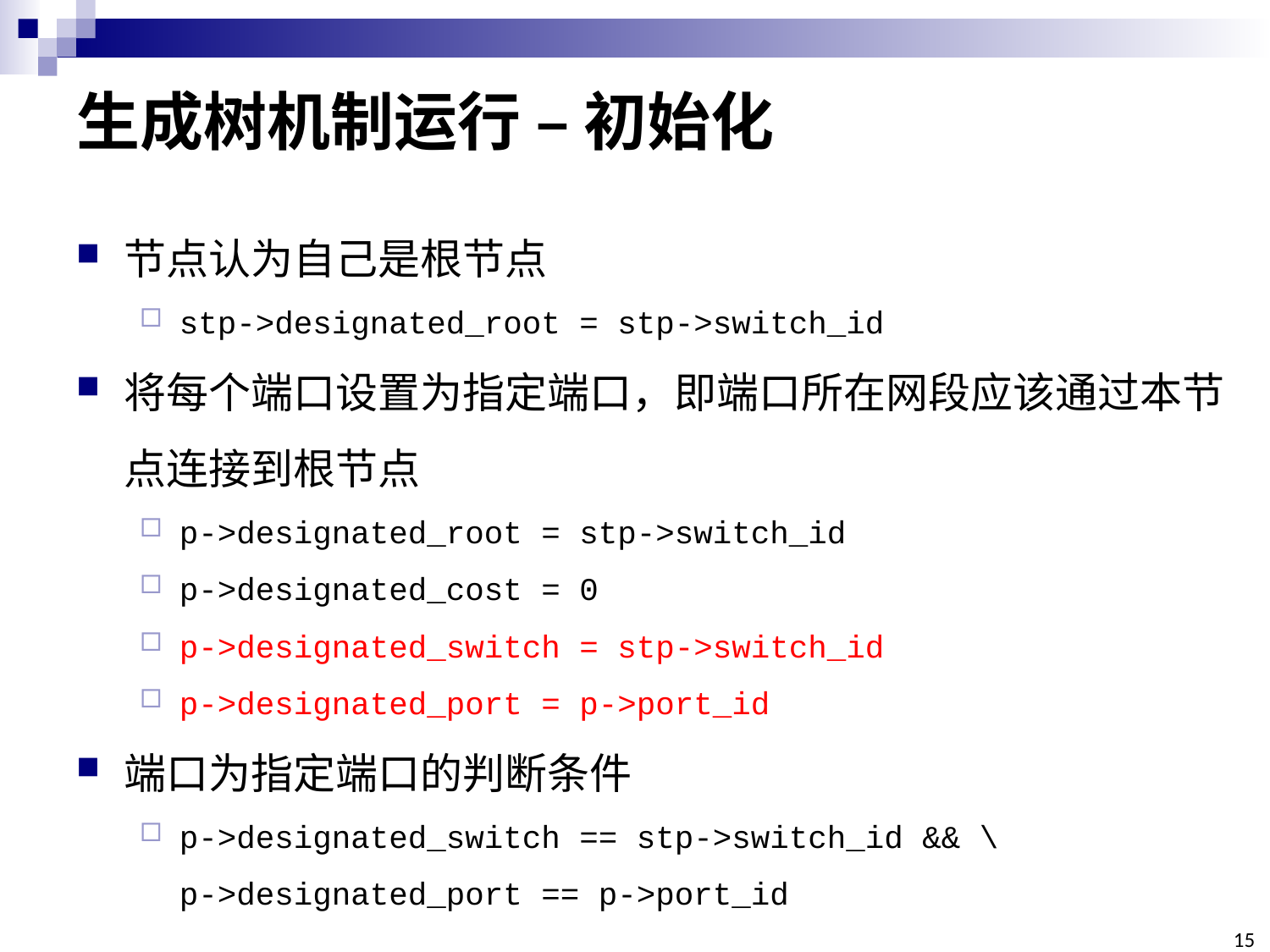

# 生成树机制运行 – 初始化
节点认为自己是根节点
stp->designated_root = stp->switch_id
将每个端口设置为指定端口，即端口所在网段应该通过本节点连接到根节点
p->designated_root = stp->switch_id
p->designated_cost = 0
p->designated_switch = stp->switch_id
p->designated_port = p->port_id
端口为指定端口的判断条件
p->designated_switch == stp->switch_id && \
p->designated_port == p->port_id

15